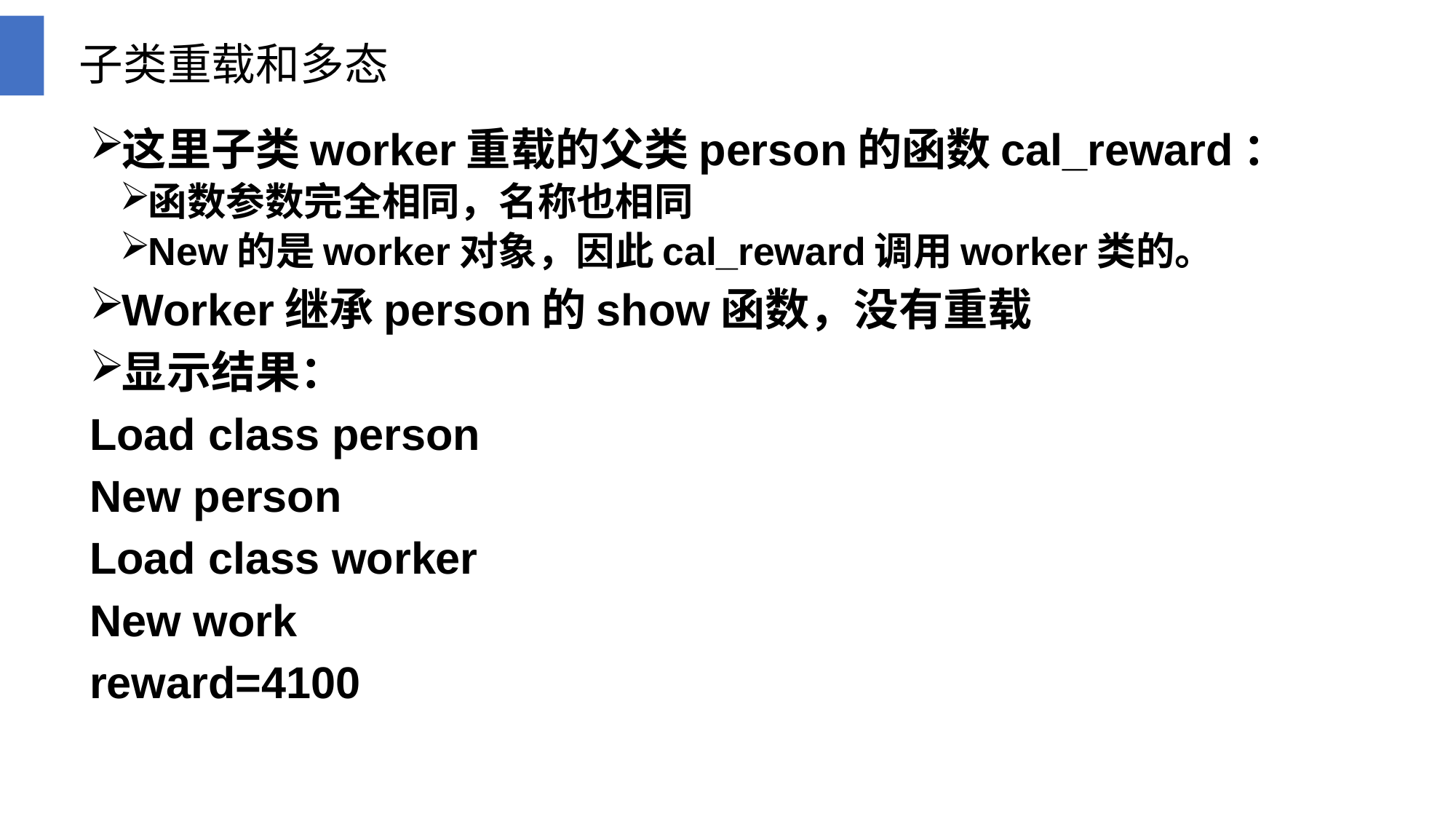

# 子类重载和多态
这里子类worker重载的父类person的函数cal_reward：
函数参数完全相同，名称也相同
New的是worker对象，因此cal_reward调用worker类的。
Worker继承person的show函数，没有重载
显示结果：
Load class person
New person
Load class worker
New work
reward=4100